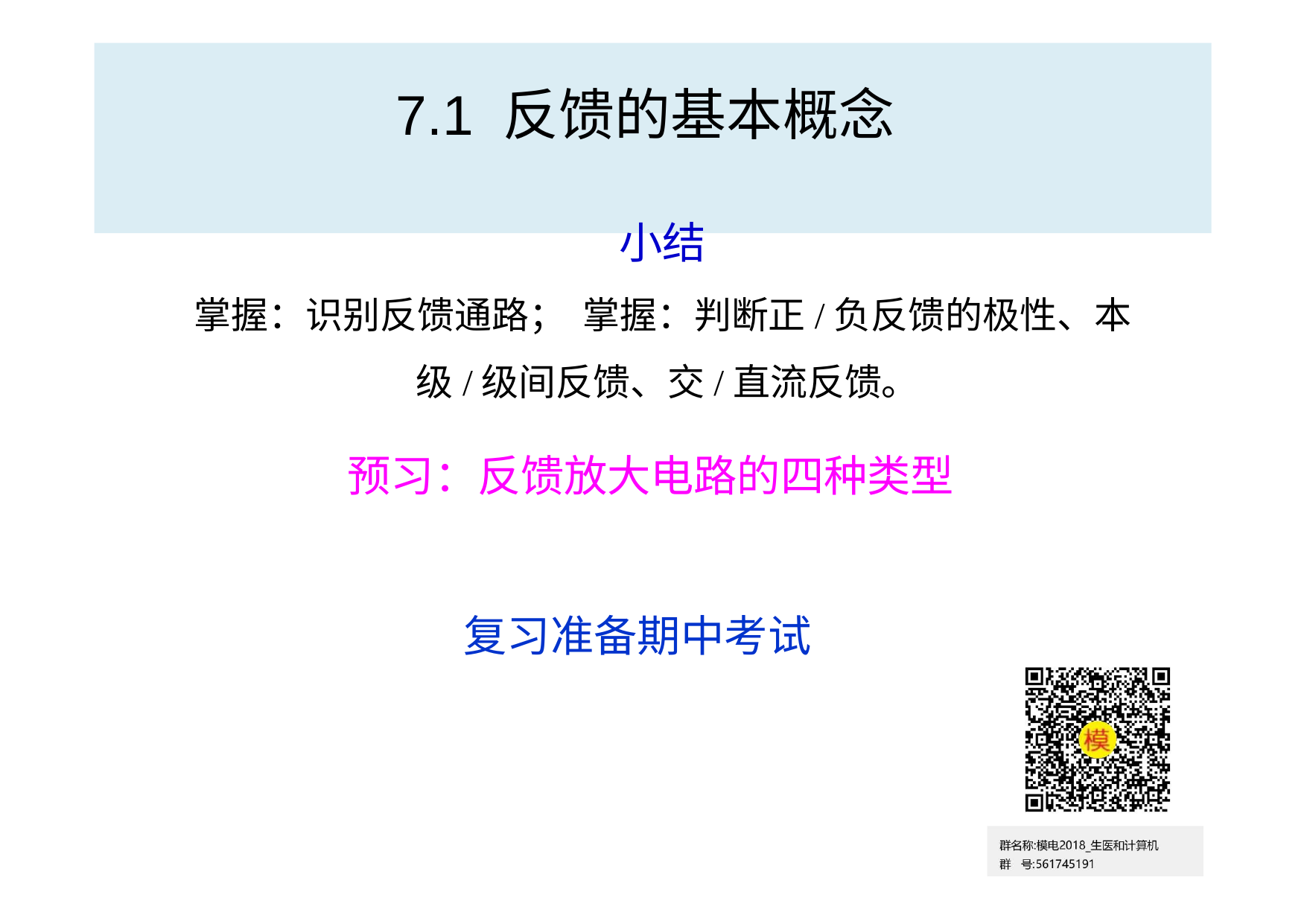

# 7.1 反馈的基本概念
小结
掌握：识别反馈通路；  掌握：判断正/负反馈的极性、本级/级间反馈、交/直流反馈。

预习：反馈放大电路的四种类型

复习准备期中考试

17